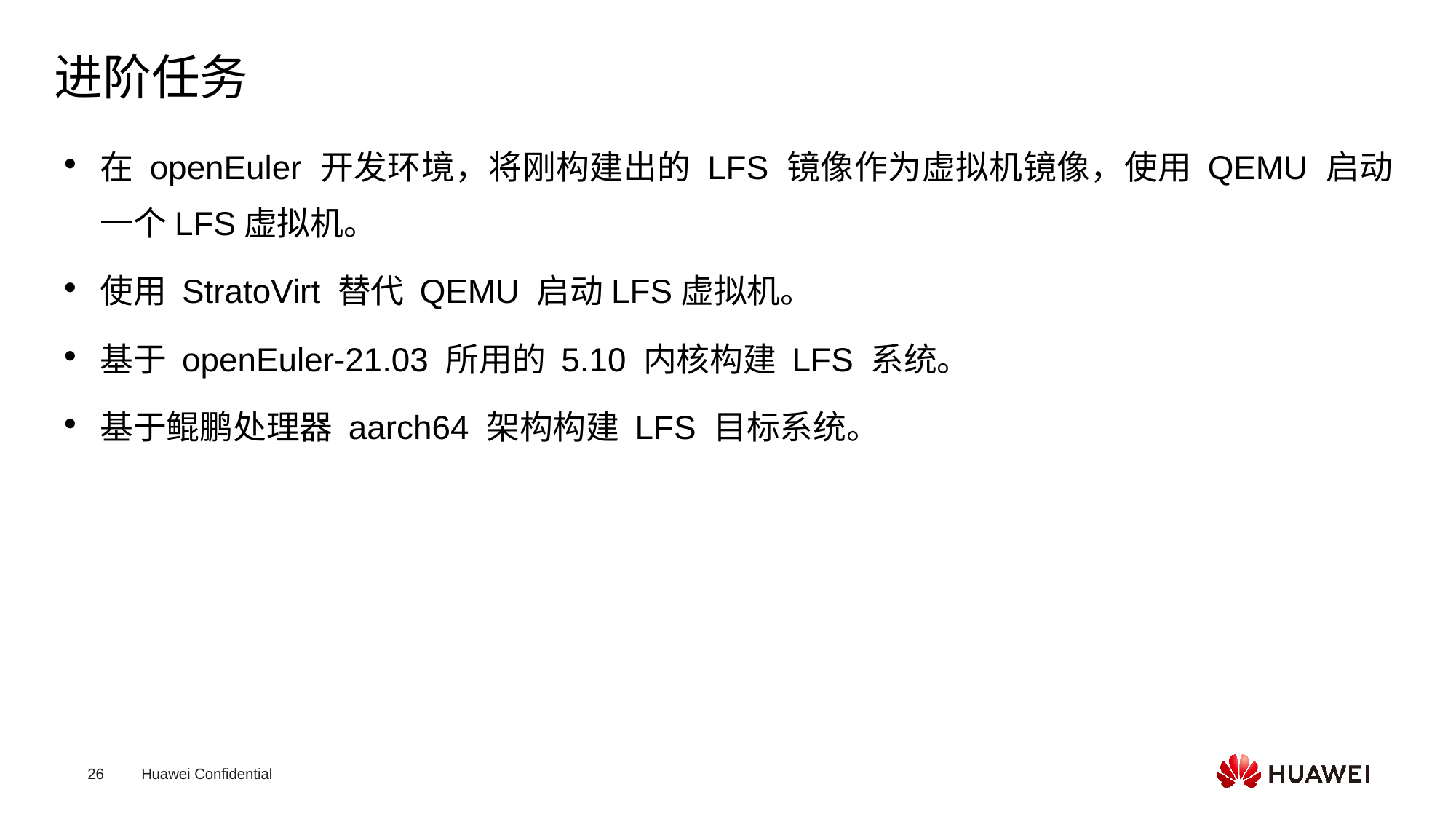

# 进阶任务
在 openEuler 开发环境，将刚构建出的 LFS 镜像作为虚拟机镜像，使用 QEMU 启动一个LFS虚拟机。
使用 StratoVirt 替代 QEMU 启动LFS虚拟机。
基于 openEuler-21.03 所用的 5.10 内核构建 LFS 系统。
基于鲲鹏处理器 aarch64 架构构建 LFS 目标系统。